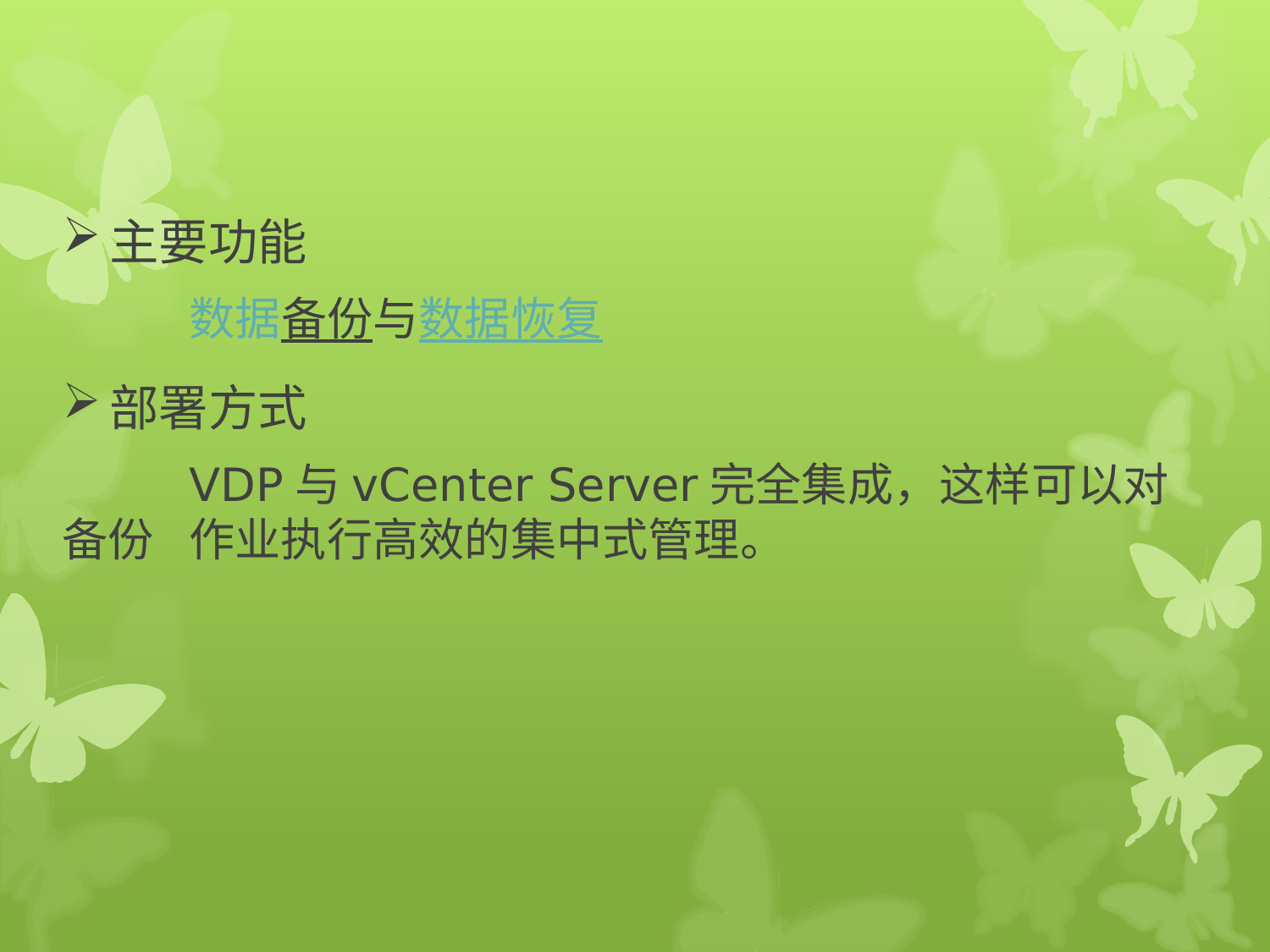

主要功能
   	数据备份与数据恢复
部署方式
	VDP与vCenter Server完全集成，这样可以对备份   	作业执行高效的集中式管理。